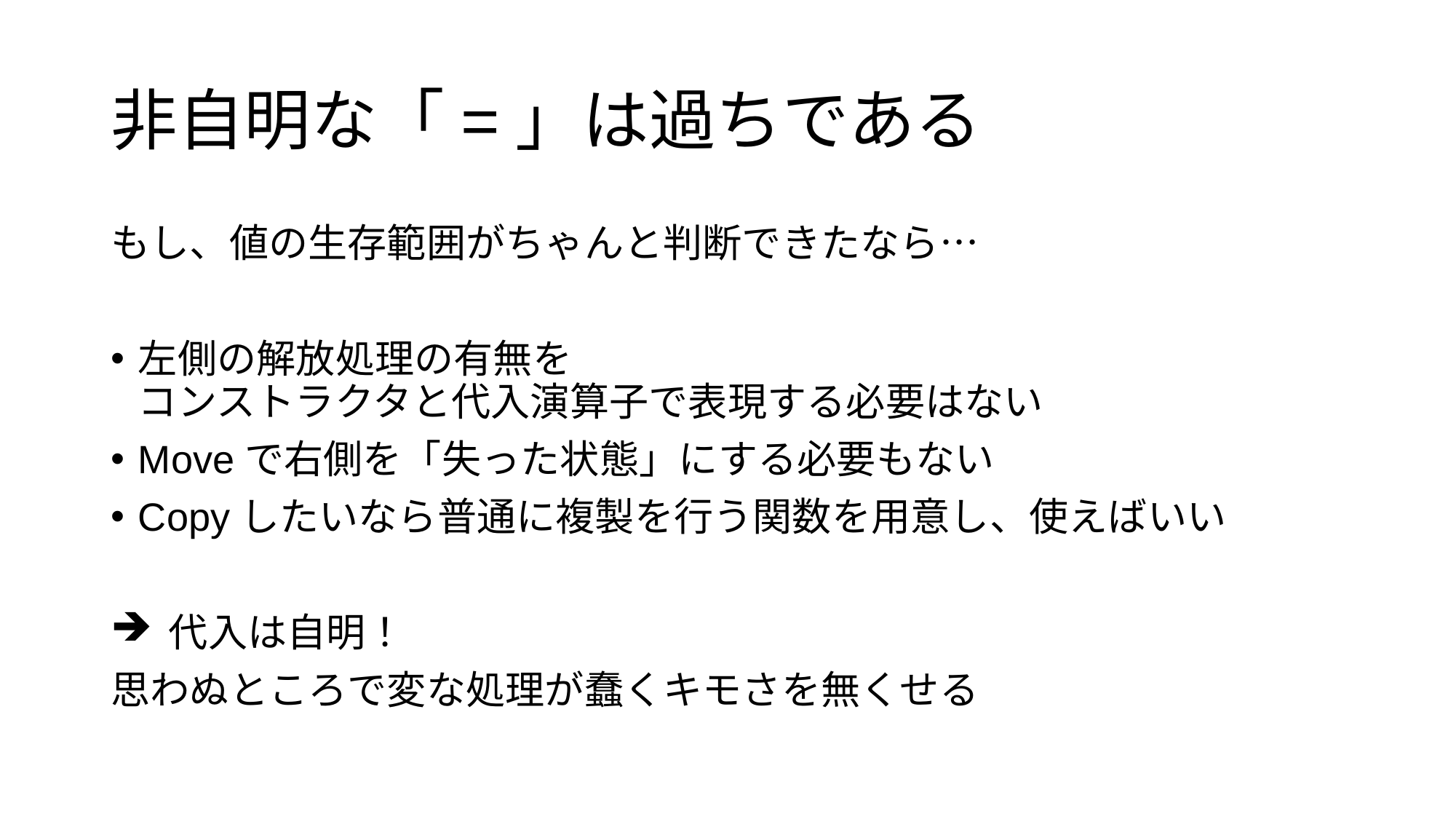

# 非自明な「=」は過ちである
もし、値の生存範囲がちゃんと判断できたなら…

左側の解放処理の有無を
コンストラクタと代入演算子で表現する必要はない
Moveで右側を「失った状態」にする必要もない
Copyしたいなら普通に複製を行う関数を用意し、使えばいい

 代入は自明！
思わぬところで変な処理が蠢くキモさを無くせる